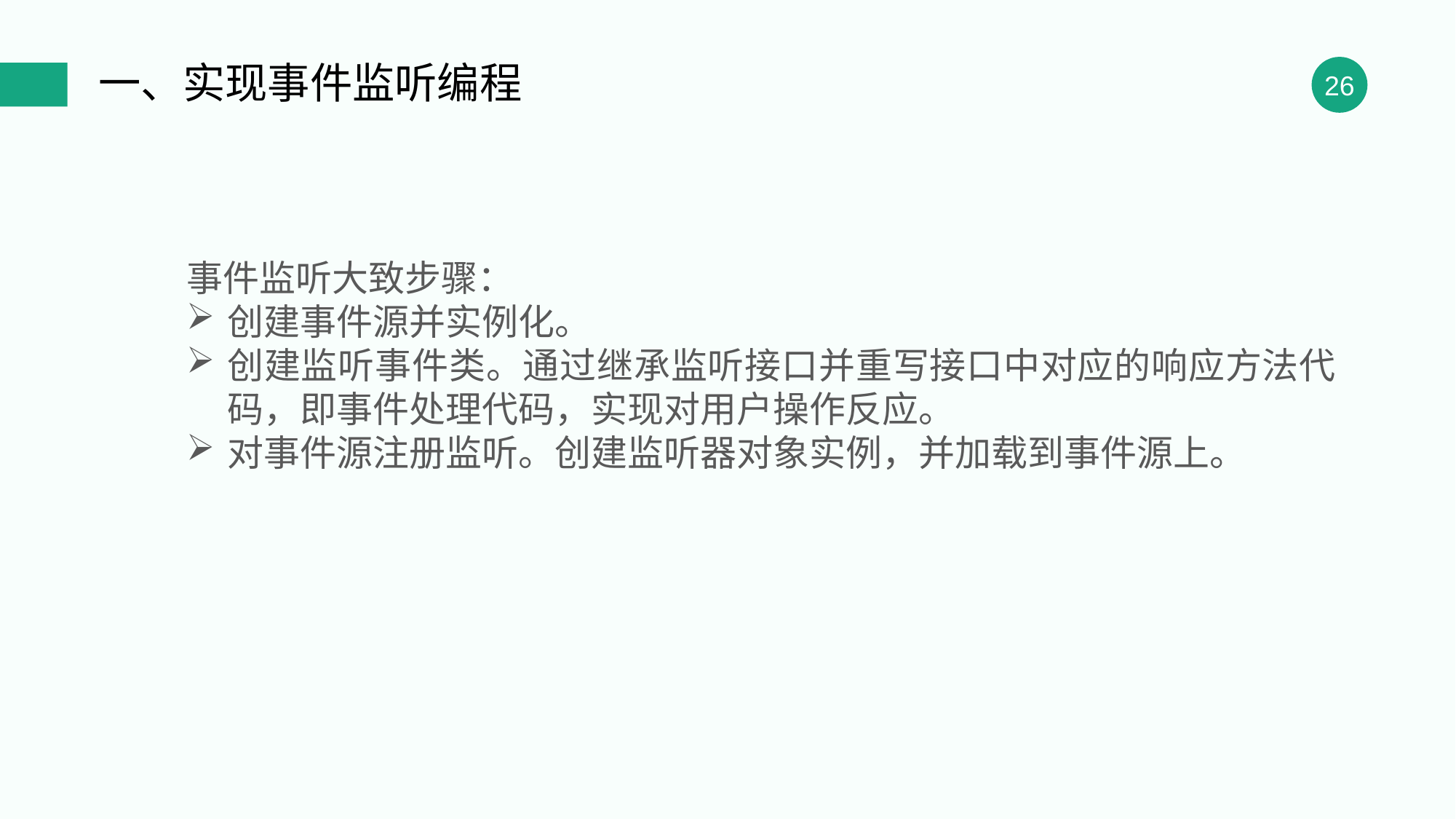

一、实现事件监听编程

事件监听大致步骤：
创建事件源并实例化。
创建监听事件类。通过继承监听接口并重写接口中对应的响应方法代码，即事件处理代码，实现对用户操作反应。
对事件源注册监听。创建监听器对象实例，并加载到事件源上。